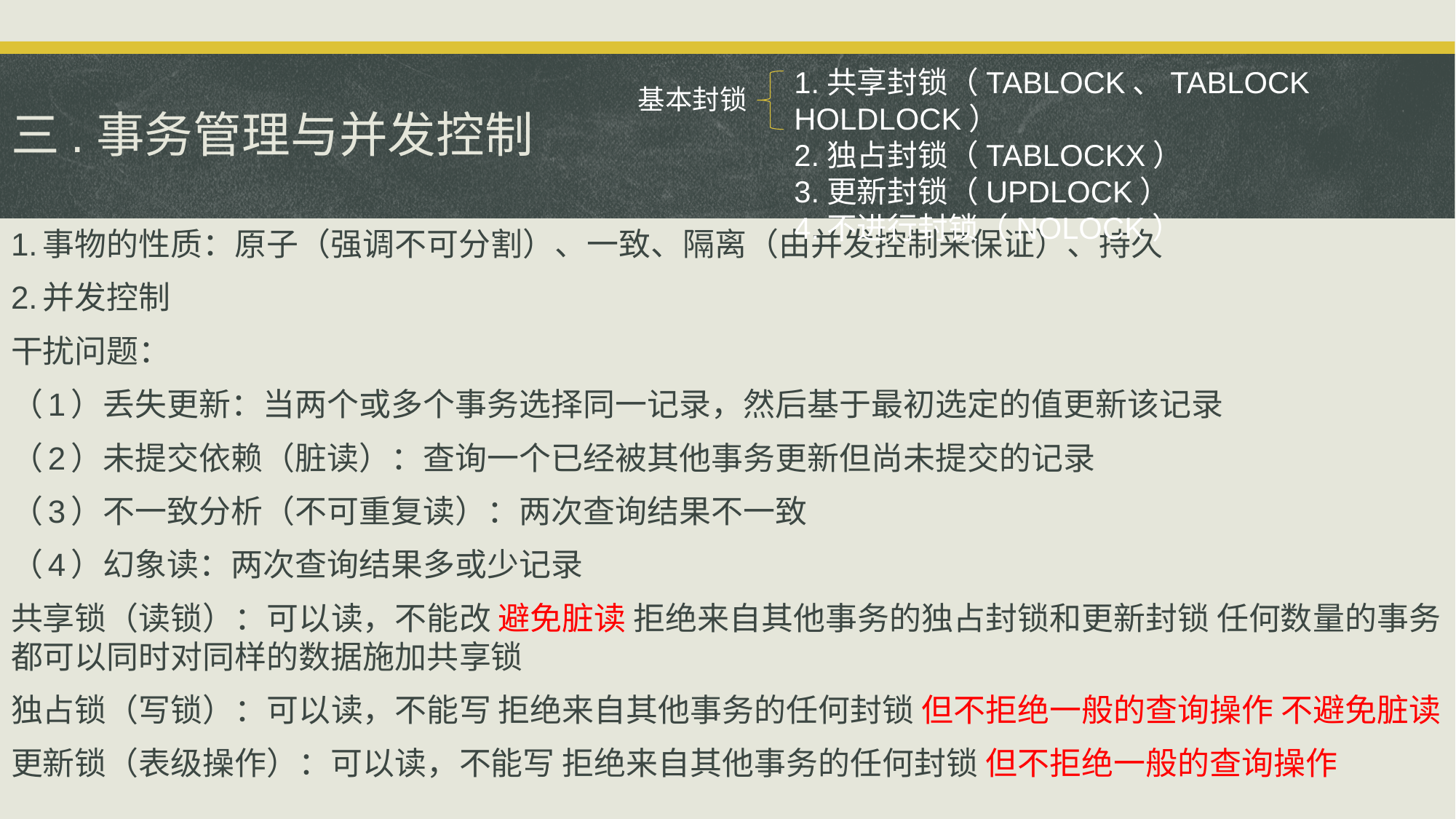

# 三.事务管理与并发控制
1.共享封锁（TABLOCK、TABLOCK HOLDLOCK）
2.独占封锁（TABLOCKX）
3.更新封锁（UPDLOCK）
4.不进行封锁（NOLOCK）

基本封锁
1.事物的性质：原子（强调不可分割）、一致、隔离（由并发控制来保证）、持久
2.并发控制
干扰问题：
（1）丢失更新：当两个或多个事务选择同一记录，然后基于最初选定的值更新该记录
（2）未提交依赖（脏读）：查询一个已经被其他事务更新但尚未提交的记录
（3）不一致分析（不可重复读）：两次查询结果不一致
（4）幻象读：两次查询结果多或少记录
共享锁（读锁）：可以读，不能改 避免脏读 拒绝来自其他事务的独占封锁和更新封锁 任何数量的事务都可以同时对同样的数据施加共享锁
独占锁（写锁）：可以读，不能写 拒绝来自其他事务的任何封锁 但不拒绝一般的查询操作 不避免脏读
更新锁（表级操作）：可以读，不能写 拒绝来自其他事务的任何封锁 但不拒绝一般的查询操作